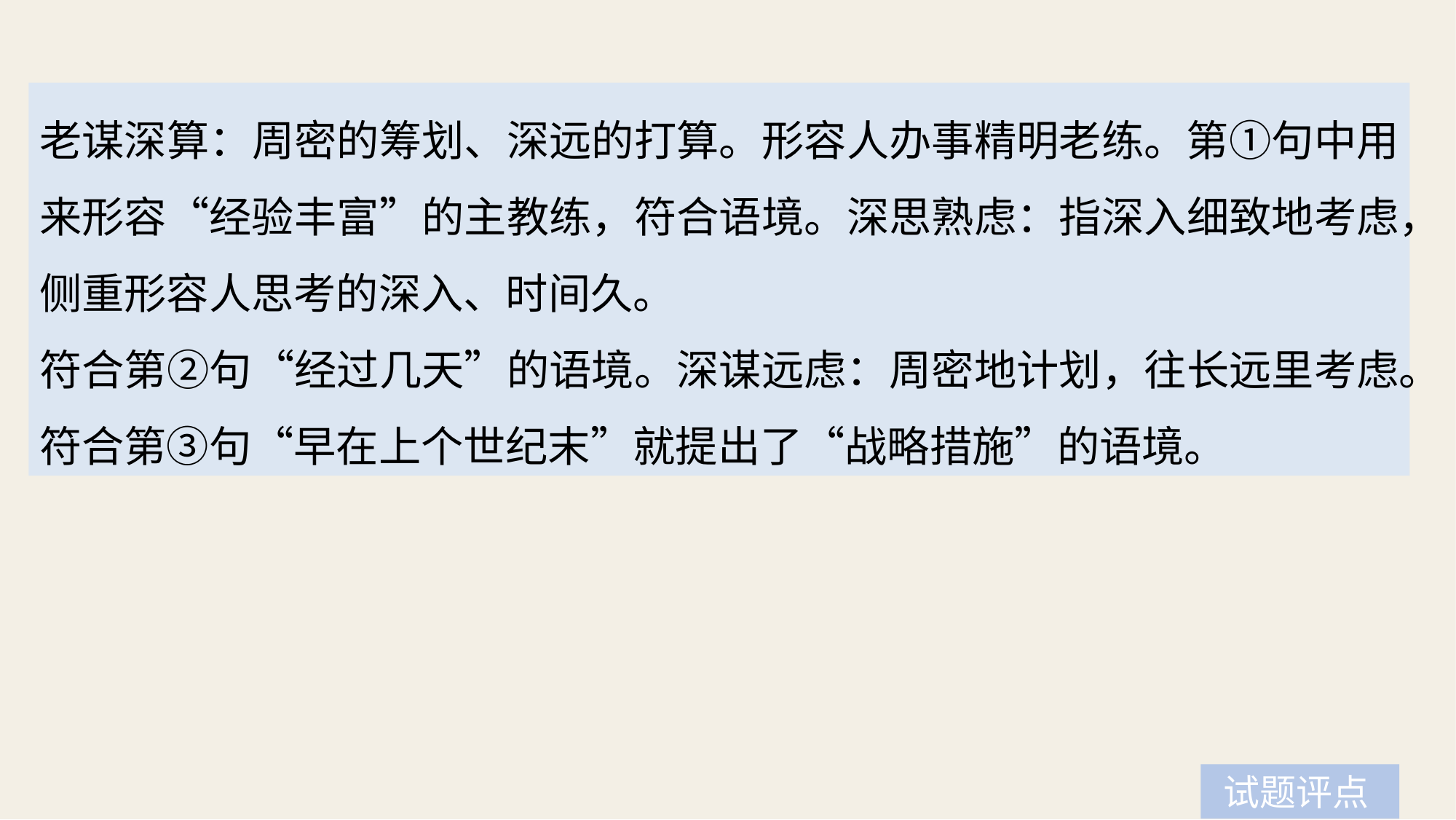

老谋深算：周密的筹划、深远的打算。形容人办事精明老练。第①句中用来形容“经验丰富”的主教练，符合语境。深思熟虑：指深入细致地考虑，侧重形容人思考的深入、时间久。
符合第②句“经过几天”的语境。深谋远虑：周密地计划，往长远里考虑。
符合第③句“早在上个世纪末”就提出了“战略措施”的语境。
试题评点